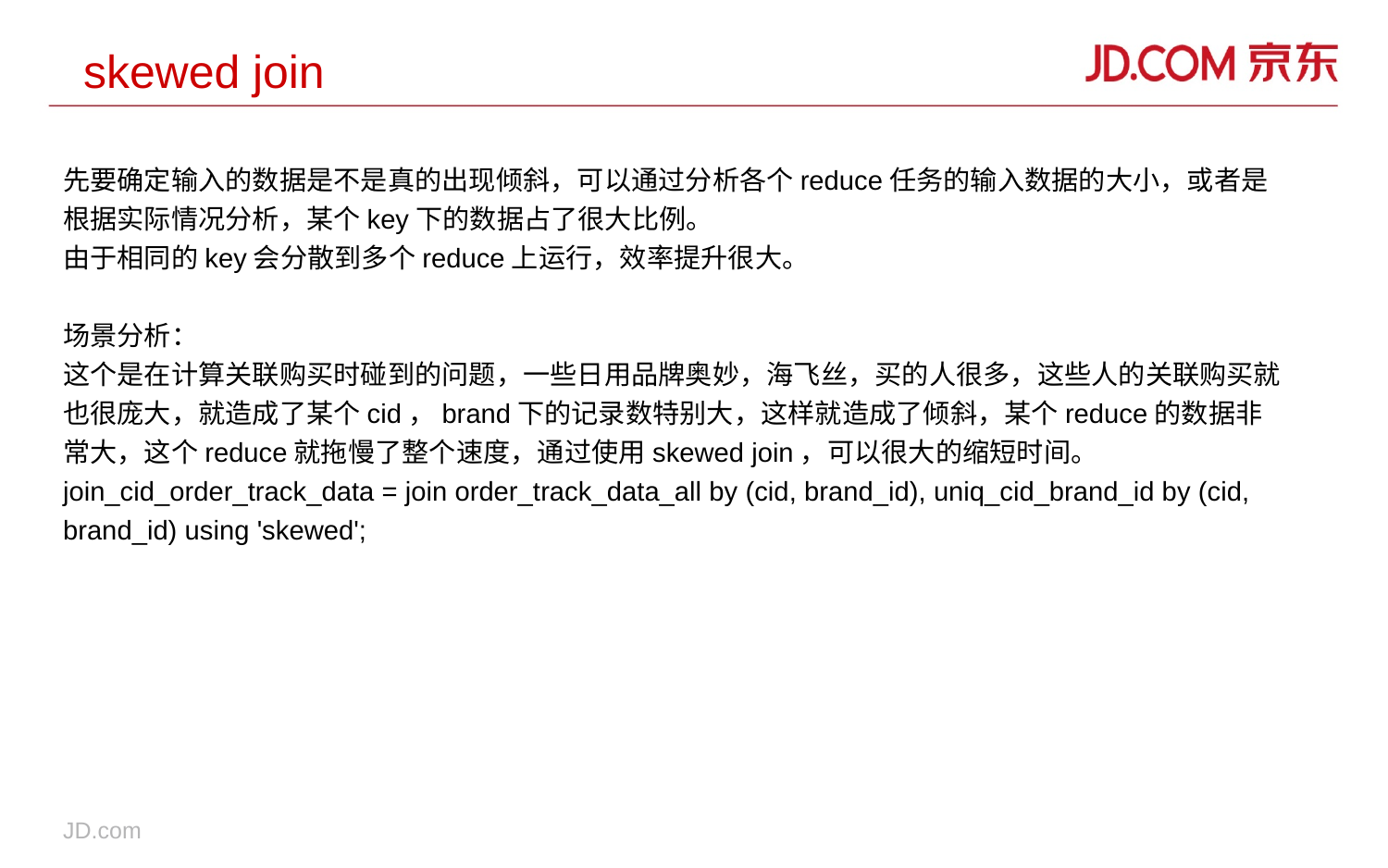

# skewed join
先要确定输入的数据是不是真的出现倾斜，可以通过分析各个reduce任务的输入数据的大小，或者是根据实际情况分析，某个key下的数据占了很大比例。
由于相同的key会分散到多个reduce上运行，效率提升很大。

场景分析：
这个是在计算关联购买时碰到的问题，一些日用品牌奥妙，海飞丝，买的人很多，这些人的关联购买就也很庞大，就造成了某个cid，brand下的记录数特别大，这样就造成了倾斜，某个reduce的数据非常大，这个reduce就拖慢了整个速度，通过使用skewed join，可以很大的缩短时间。
join_cid_order_track_data = join order_track_data_all by (cid, brand_id), uniq_cid_brand_id by (cid, brand_id) using 'skewed';